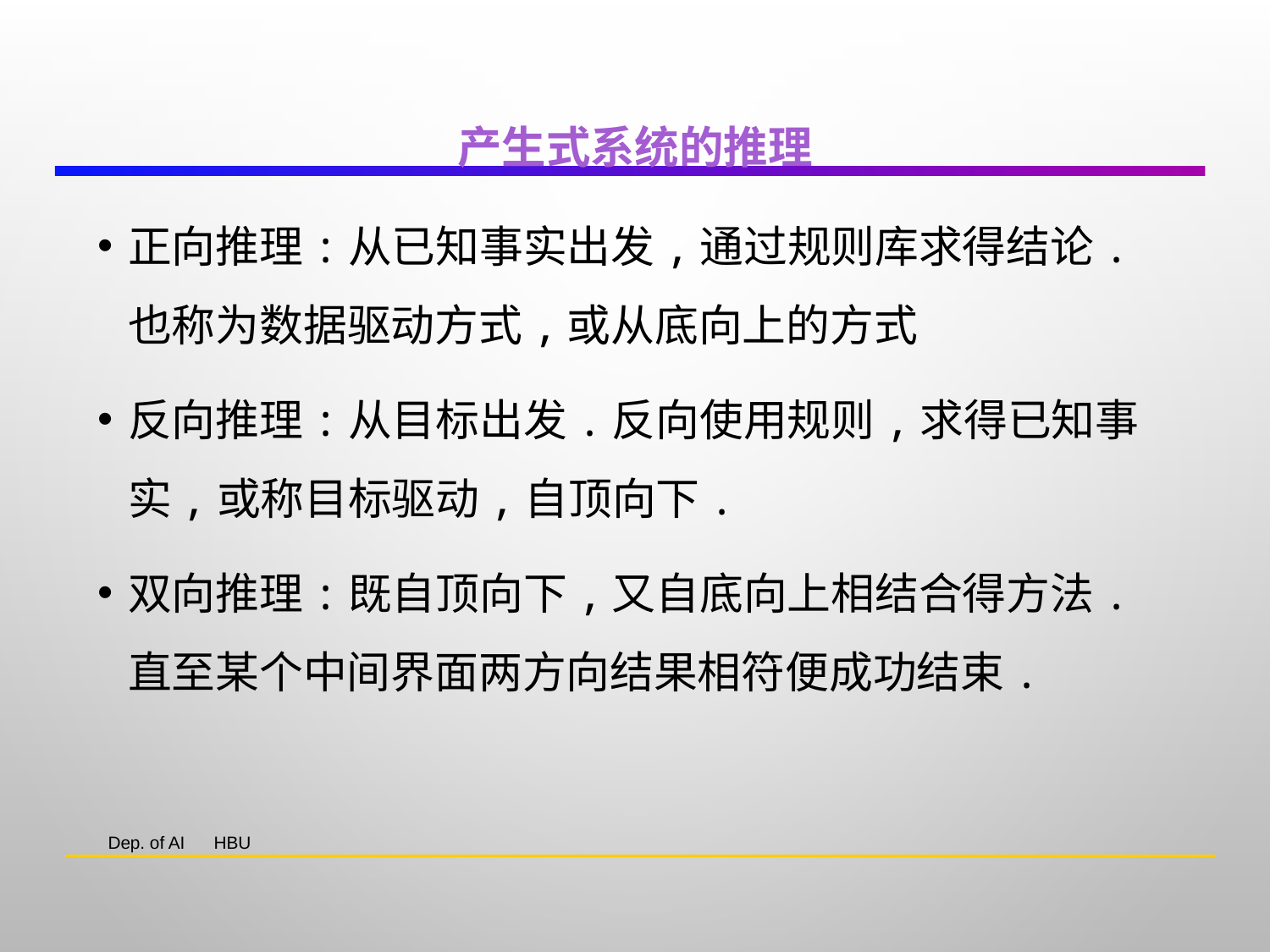

# 产生式系统的推理
正向推理:从已知事实出发,通过规则库求得结论.也称为数据驱动方式,或从底向上的方式
反向推理:从目标出发.反向使用规则,求得已知事实,或称目标驱动,自顶向下.
双向推理:既自顶向下,又自底向上相结合得方法.直至某个中间界面两方向结果相符便成功结束.
Dep. of AI      HBU

38